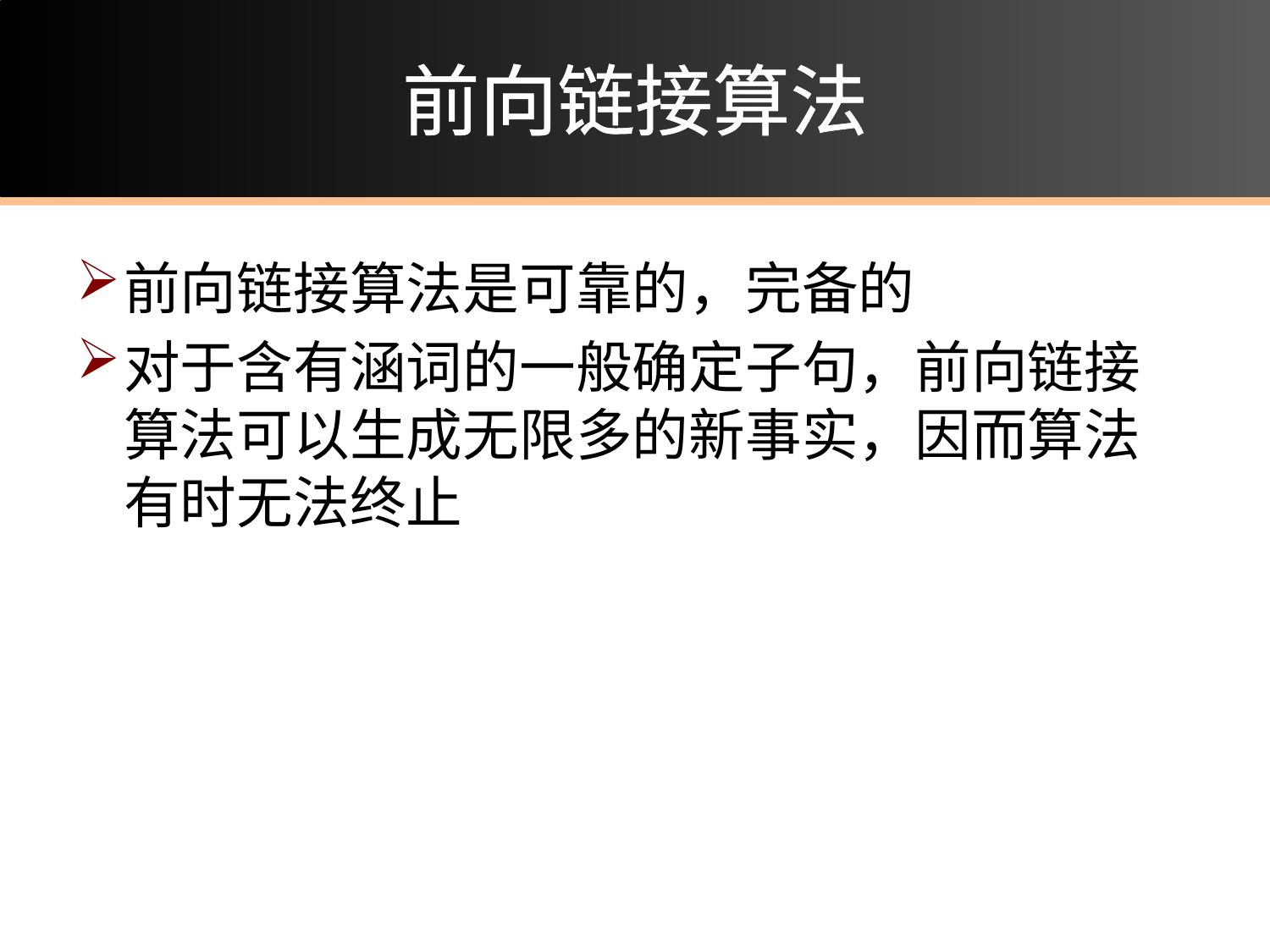

# 前向链接算法
前向链接算法是可靠的，完备的
对于含有涵词的一般确定子句，前向链接算法可以生成无限多的新事实，因而算法有时无法终止